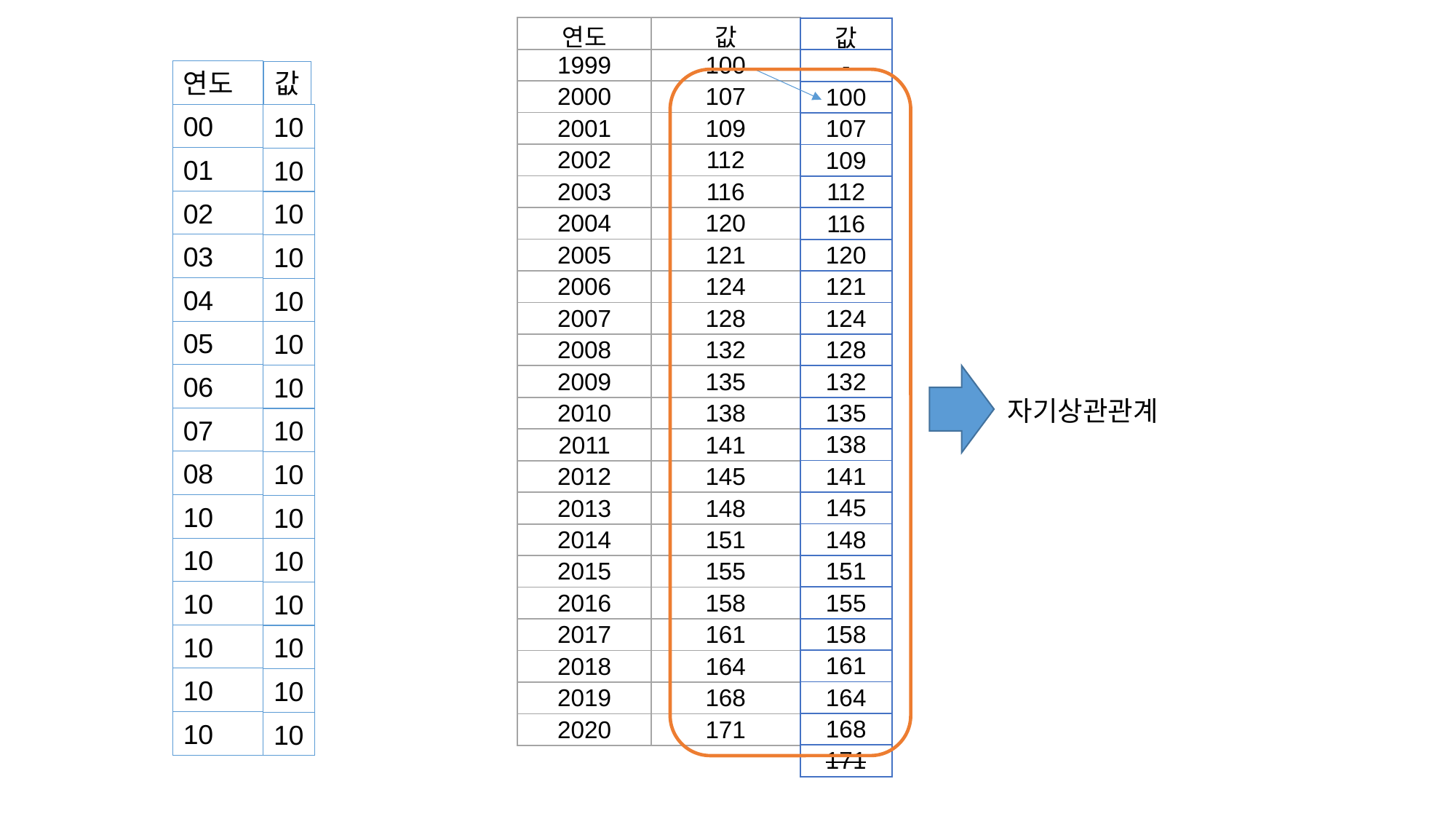

| 연도 | 값 |
| --- | --- |
| 1999 | 100 |
| 2000 | 107 |
| 2001 | 109 |
| 2002 | 112 |
| 2003 | 116 |
| 2004 | 120 |
| 2005 | 121 |
| 2006 | 124 |
| 2007 | 128 |
| 2008 | 132 |
| 2009 | 135 |
| 2010 | 138 |
| 2011 | 141 |
| 2012 | 145 |
| 2013 | 148 |
| 2014 | 151 |
| 2015 | 155 |
| 2016 | 158 |
| 2017 | 161 |
| 2018 | 164 |
| 2019 | 168 |
| 2020 | 171 |
| 값 |
| --- |
| - |
| 100 |
| 107 |
| 109 |
| 112 |
| 116 |
| 120 |
| 121 |
| 124 |
| 128 |
| 132 |
| 135 |
| 138 |
| 141 |
| 145 |
| 148 |
| 151 |
| 155 |
| 158 |
| 161 |
| 164 |
| 168 |
| 171 |
연도
값

00
10
01
10
02
10
03
10
04
10
05
10
06
10

자기상관관계
07
10
08
10
10
10
10
10
10
10
10
10
10
10
10
10